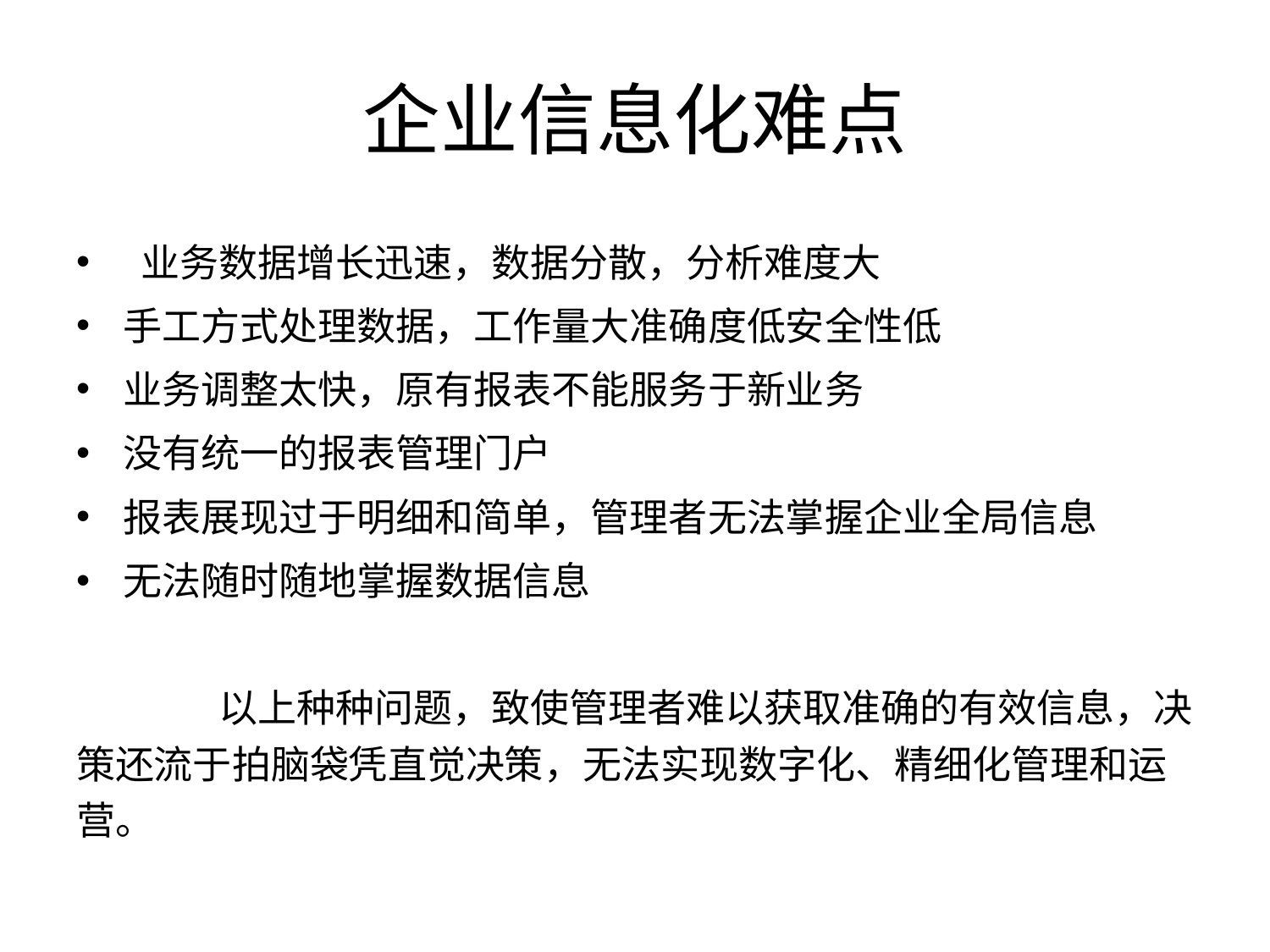

# 企业信息化难点
 业务数据增长迅速，数据分散，分析难度大
手工方式处理数据，工作量大准确度低安全性低
业务调整太快，原有报表不能服务于新业务
没有统一的报表管理门户
报表展现过于明细和简单，管理者无法掌握企业全局信息
无法随时随地掌握数据信息

	  以上种种问题，致使管理者难以获取准确的有效信息，决策还流于拍脑袋凭直觉决策，无法实现数字化、精细化管理和运营。